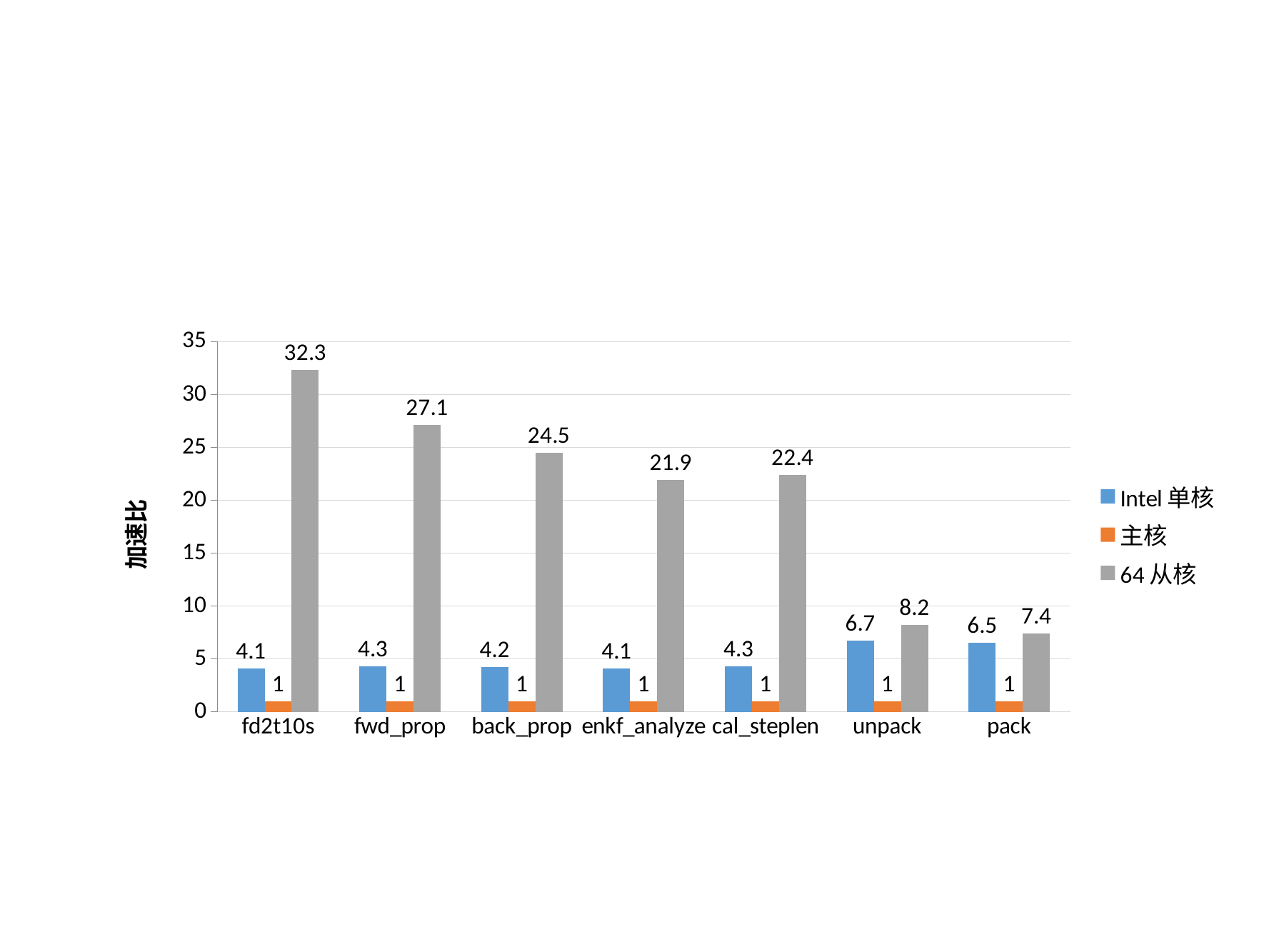

### Chart

| Category | Intel单核 | 主核 | 64从核 |
|---|---|---|---|
| fd2t10s | 4.1 | 1.0 | 32.3 |
| fwd_prop | 4.3 | 1.0 | 27.1 |
| back_prop | 4.2 | 1.0 | 24.5 |
| enkf_analyze | 4.1 | 1.0 | 21.9 |
| cal_steplen | 4.3 | 1.0 | 22.4 |
| unpack | 6.7 | 1.0 | 8.2 |
| pack | 6.5 | 1.0 | 7.4 |